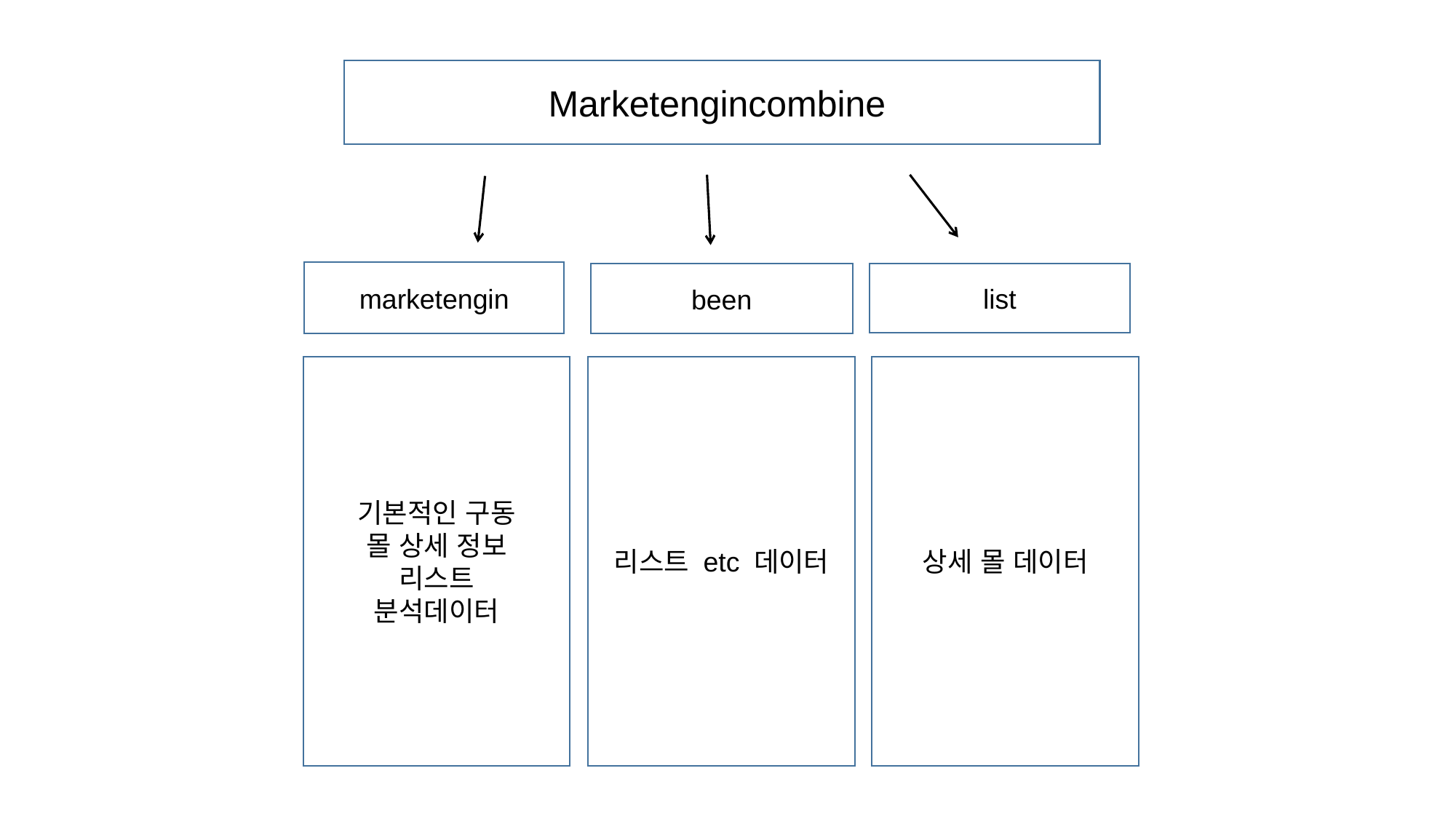

1

Marketengincombine
CONTENTS
marketengin

been

list

기본적인 구동
몰 상세 정보
리스트
분석데이터
리스트 etc 데이터
상세 몰 데이터